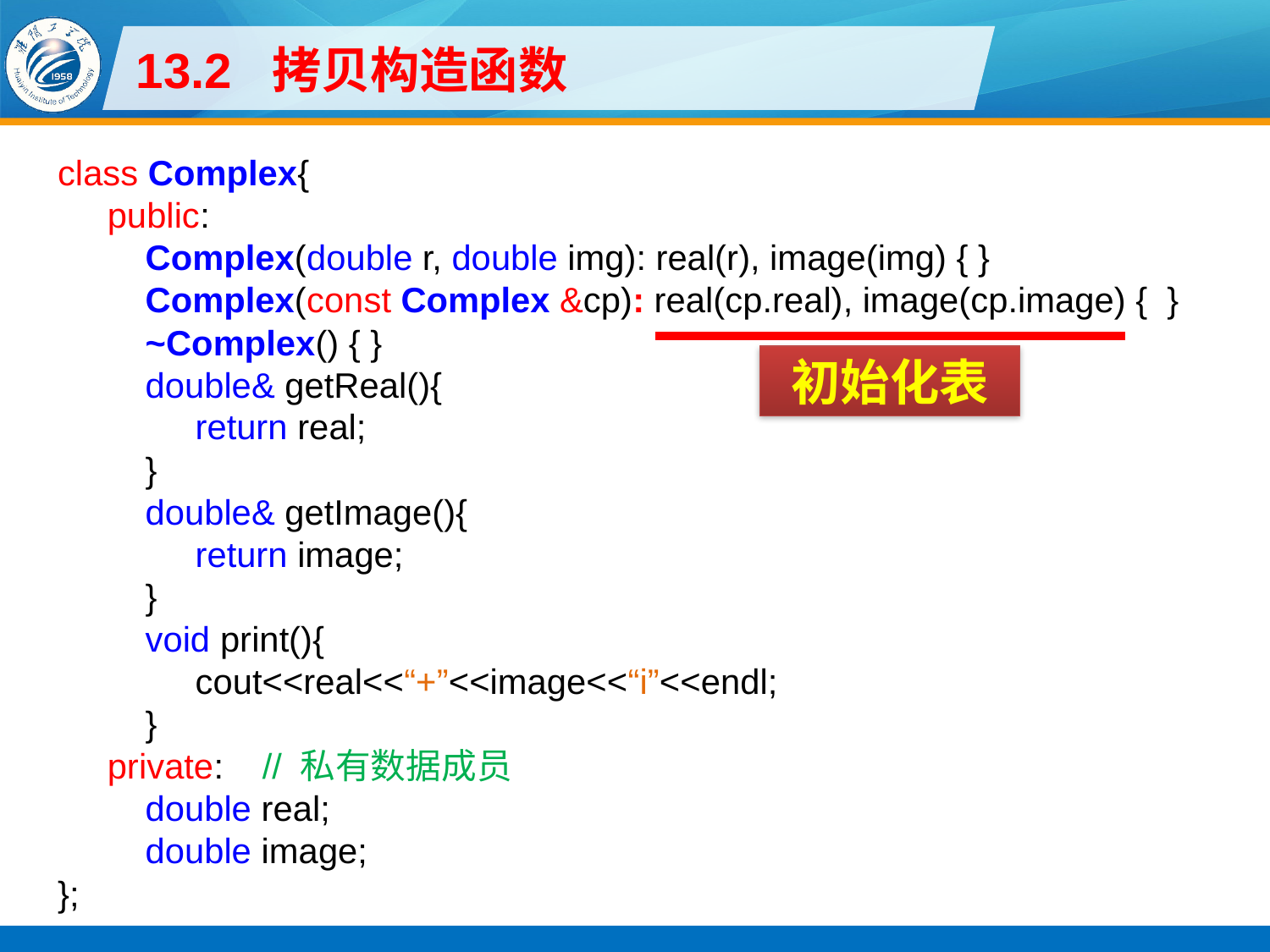

# 13.2  拷贝构造函数
class Complex{
public:
Complex(double r, double img): real(r), image(img) { }
Complex(const Complex &cp): real(cp.real), image(cp.image) {  }
~Complex() { }
double& getReal(){
return real;
}
double& getImage(){
return image;
}
void print(){
cout<<real<<“+”<<image<<“i”<<endl;
}
private:    // 私有数据成员
double real;
double image;
};
初始化表